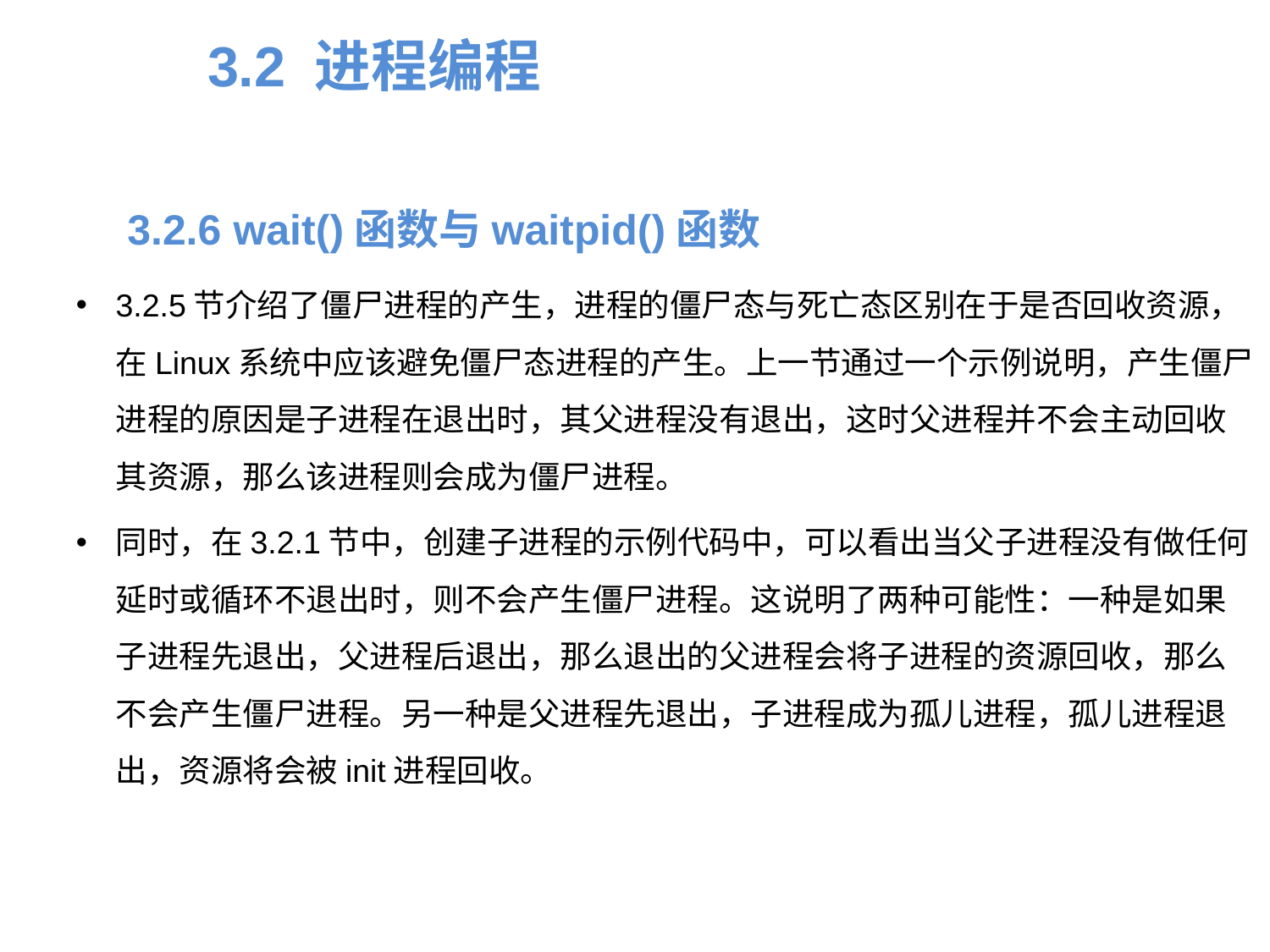

3.2 进程编程
3.2.6 wait()函数与waitpid()函数
3.2.5节介绍了僵尸进程的产生，进程的僵尸态与死亡态区别在于是否回收资源，在Linux系统中应该避免僵尸态进程的产生。上一节通过一个示例说明，产生僵尸进程的原因是子进程在退出时，其父进程没有退出，这时父进程并不会主动回收其资源，那么该进程则会成为僵尸进程。
同时，在3.2.1节中，创建子进程的示例代码中，可以看出当父子进程没有做任何延时或循环不退出时，则不会产生僵尸进程。这说明了两种可能性：一种是如果子进程先退出，父进程后退出，那么退出的父进程会将子进程的资源回收，那么不会产生僵尸进程。另一种是父进程先退出，子进程成为孤儿进程，孤儿进程退出，资源将会被init进程回收。